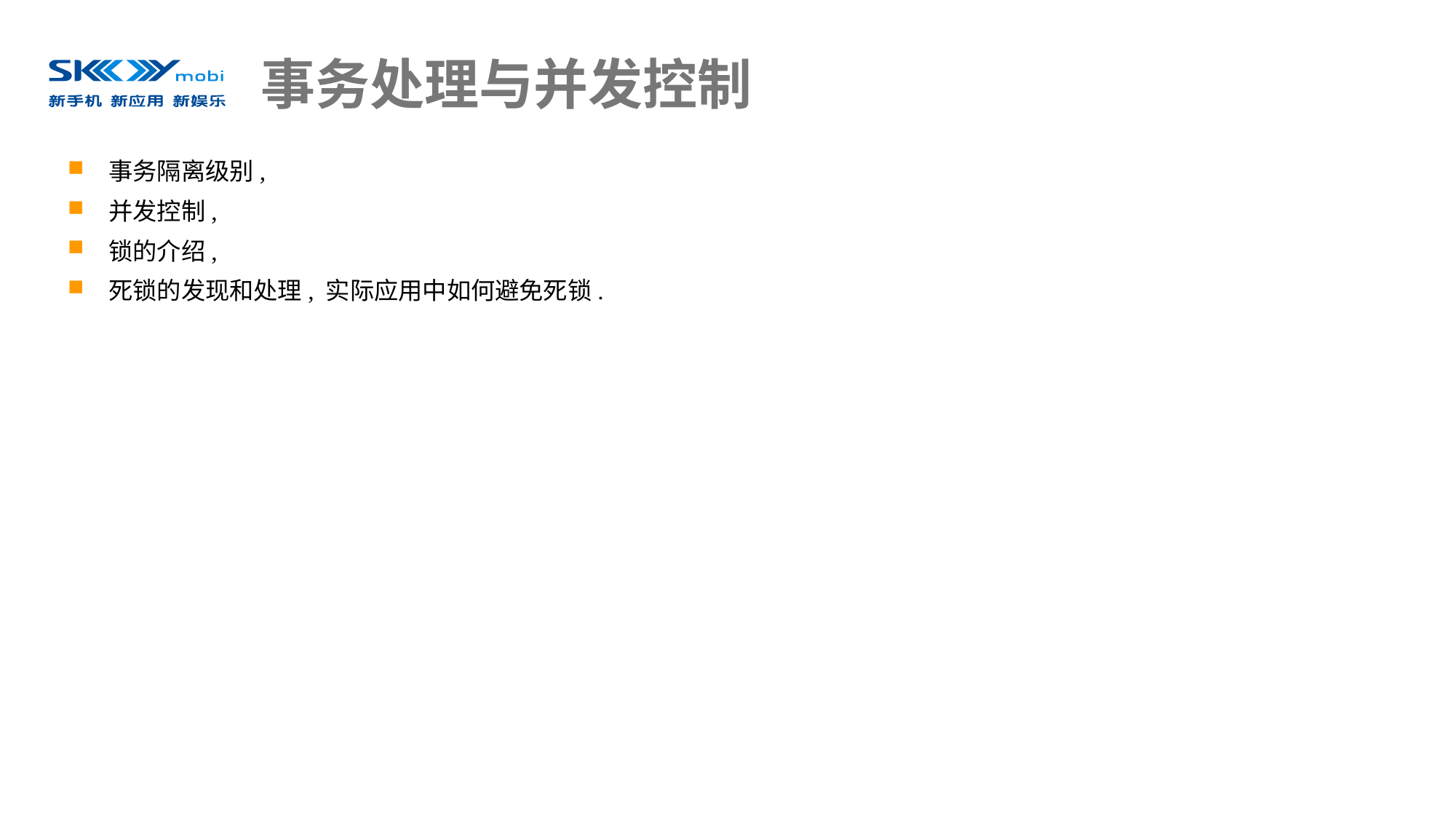

# 事务处理与并发控制
事务隔离级别,
并发控制,
锁的介绍,
死锁的发现和处理, 实际应用中如何避免死锁.